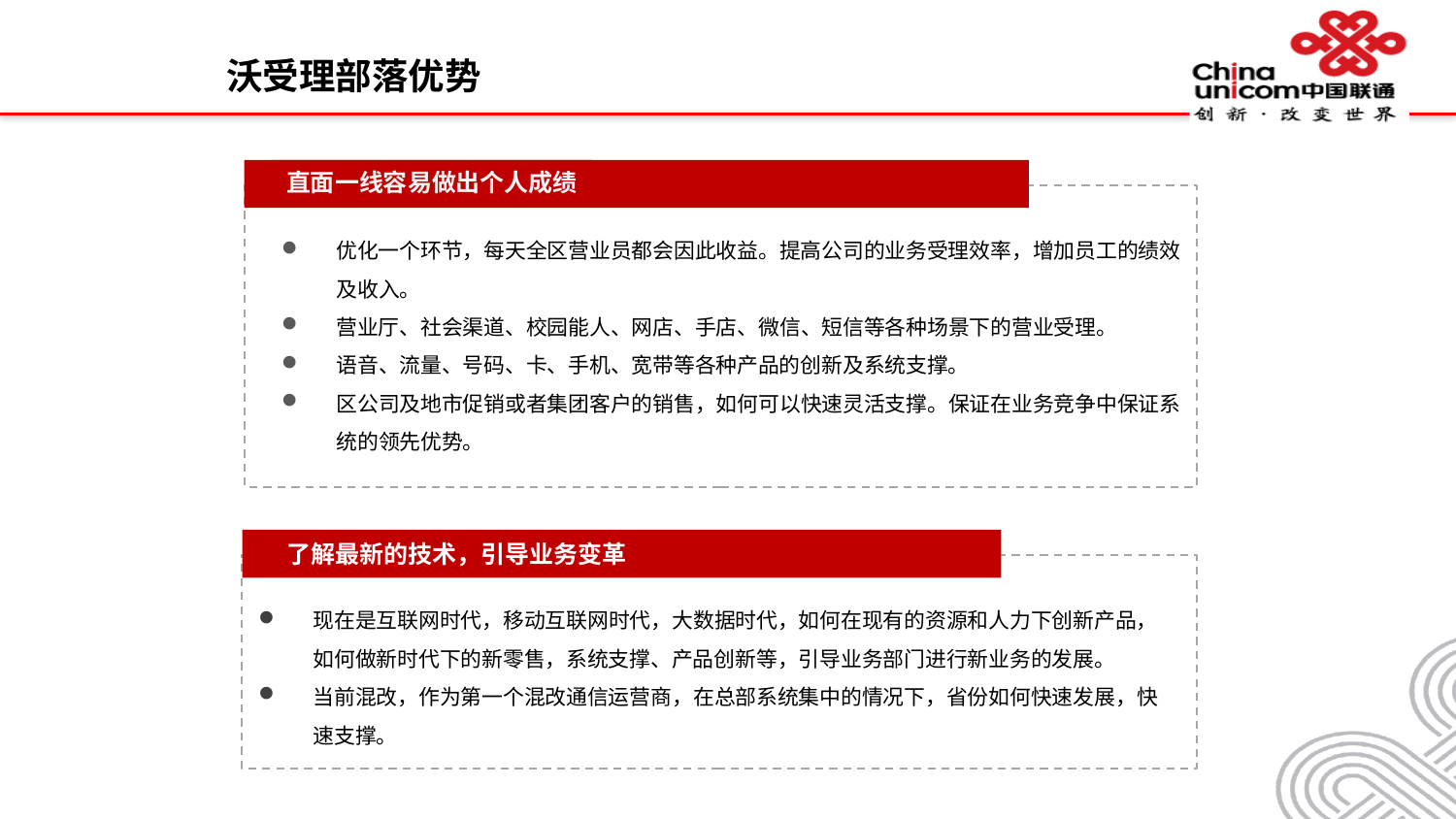

沃受理部落优势
直面一线容易做出个人成绩

优化一个环节，每天全区营业员都会因此收益。提高公司的业务受理效率，增加员工的绩效及收入。
营业厅、社会渠道、校园能人、网店、手店、微信、短信等各种场景下的营业受理。
语音、流量、号码、卡、手机、宽带等各种产品的创新及系统支撑。
区公司及地市促销或者集团客户的销售，如何可以快速灵活支撑。保证在业务竞争中保证系统的领先优势。

了解最新的技术，引导业务变革

现在是互联网时代，移动互联网时代，大数据时代，如何在现有的资源和人力下创新产品，如何做新时代下的新零售，系统支撑、产品创新等，引导业务部门进行新业务的发展。
当前混改，作为第一个混改通信运营商，在总部系统集中的情况下，省份如何快速发展，快速支撑。

19